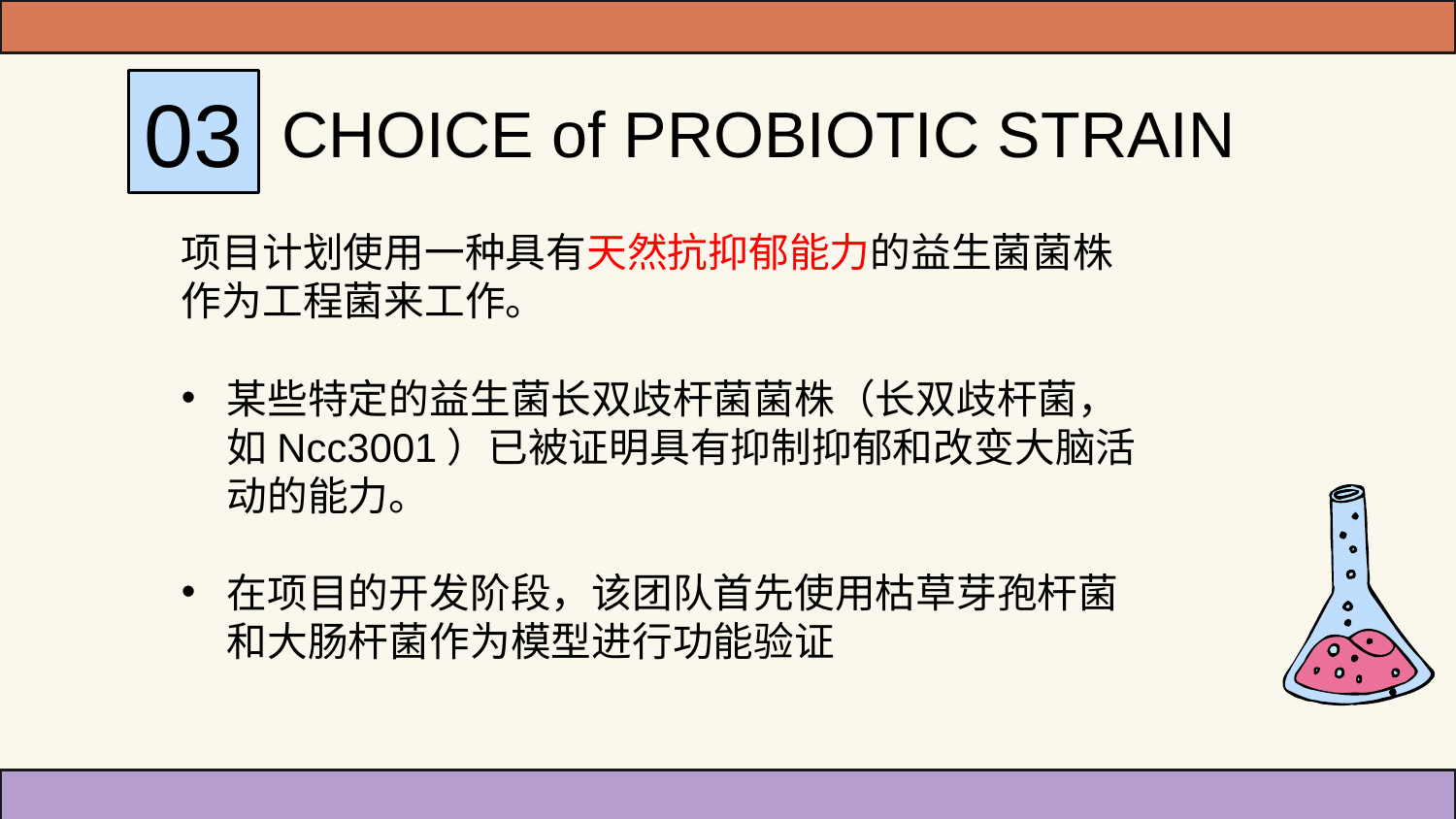

03
CHOICE of PROBIOTIC STRAIN
项目计划使用一种具有天然抗抑郁能力的益生菌菌株作为工程菌来工作。

某些特定的益生菌长双歧杆菌菌株（长双歧杆菌，如Ncc3001）已被证明具有抑制抑郁和改变大脑活动的能力。

在项目的开发阶段，该团队首先使用枯草芽孢杆菌和大肠杆菌作为模型进行功能验证